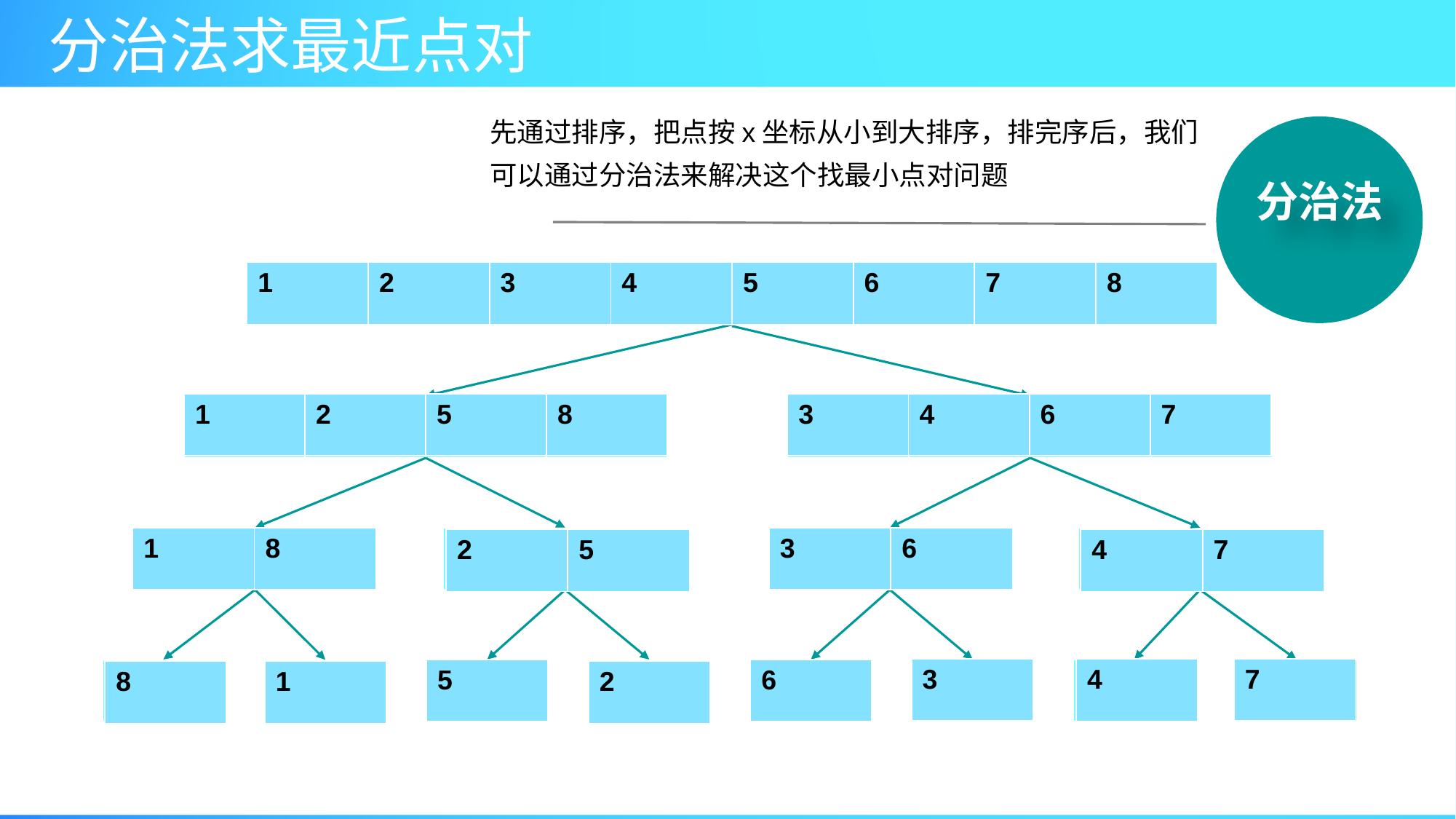

先通过排序，把点按x坐标从小到大排序，排完序后，我们可以通过分治法来解决这个找最小点对问题

分治法
| 1 | 2 | 3 | 4 | 5 | 6 | 7 | 8 |
| --- | --- | --- | --- | --- | --- | --- | --- |
| 8 | 1 | 5 | 2 | 6 | 3 | 4 | 7 |
| --- | --- | --- | --- | --- | --- | --- | --- |
| 1 | 2 | 5 | 8 |
| --- | --- | --- | --- |
| 3 | 4 | 6 | 7 |
| --- | --- | --- | --- |
| 6 | 3 | 4 | 7 |
| --- | --- | --- | --- |
| 8 | 1 | 5 | 2 |
| --- | --- | --- | --- |
| 1 | 8 |
| --- | --- |
| 6 | 3 |
| --- | --- |
| 4 | 7 |
| --- | --- |
| 8 | 1 |
| --- | --- |
| 5 | 2 |
| --- | --- |
| 3 | 6 |
| --- | --- |
| 2 | 5 |
| --- | --- |
| 4 | 7 |
| --- | --- |
| 3 |
| --- |
| 7 |
| --- |
| 4 |
| --- |
| 5 |
| --- |
| 6 |
| --- |
| 8 |
| --- |
| 5 |
| --- |
| 2 |
| --- |
| 6 |
| --- |
| 3 |
| --- |
| 4 |
| --- |
| 7 |
| --- |
| 1 |
| --- |
| 1 |
| --- |
| 2 |
| --- |
| 8 |
| --- |